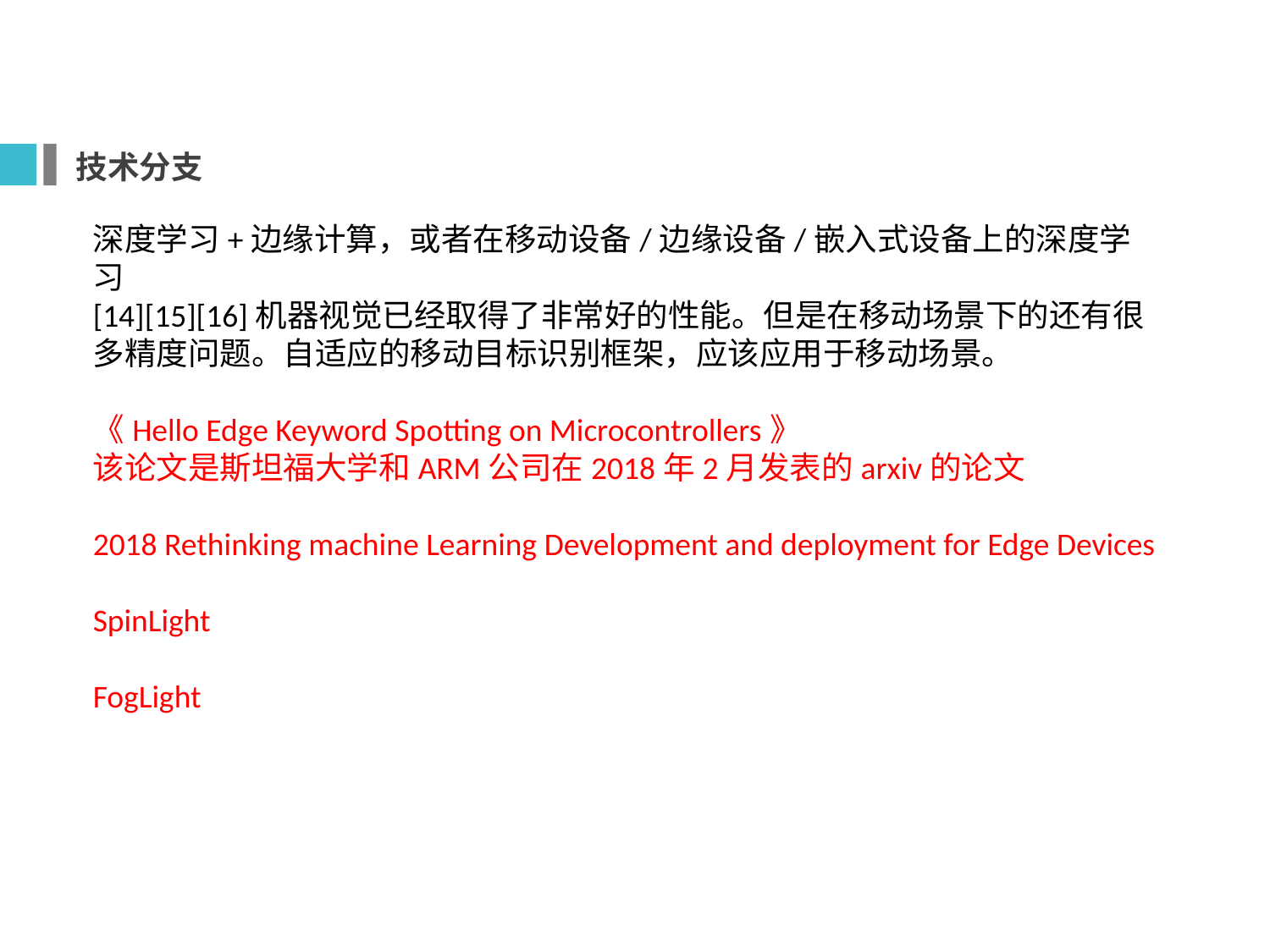

技术分支

深度学习+边缘计算，或者在移动设备/边缘设备/嵌入式设备上的深度学习
[14][15][16]机器视觉已经取得了非常好的性能。但是在移动场景下的还有很多精度问题。自适应的移动目标识别框架，应该应用于移动场景。

《Hello Edge Keyword Spotting on Microcontrollers》
该论文是斯坦福大学和ARM公司在2018年2月发表的arxiv的论文

2018 Rethinking machine Learning Development and deployment for Edge Devices

SpinLight

FogLight